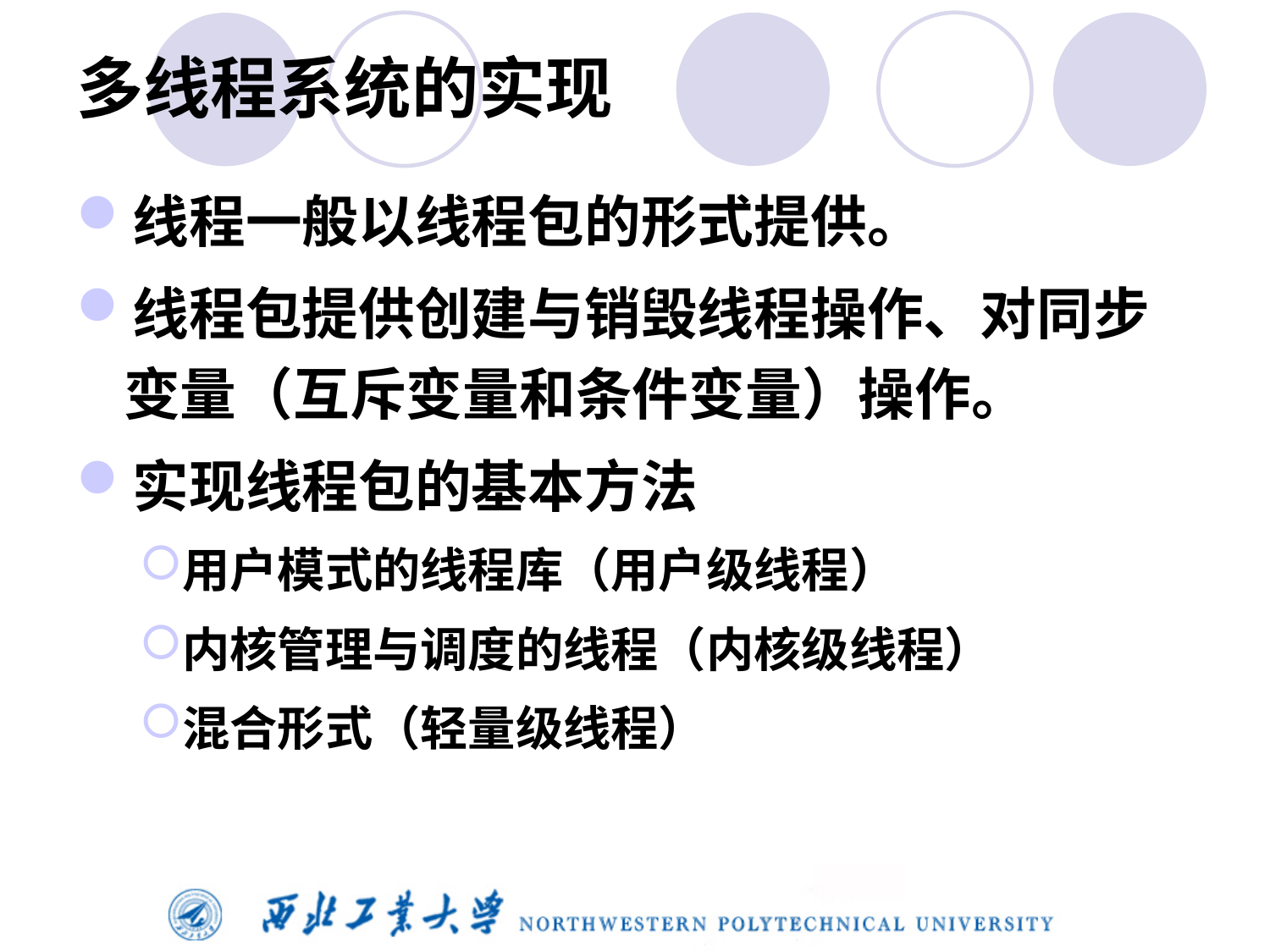

# 多线程系统的实现
线程一般以线程包的形式提供。
线程包提供创建与销毁线程操作、对同步变量（互斥变量和条件变量）操作。
实现线程包的基本方法
用户模式的线程库（用户级线程）
内核管理与调度的线程（内核级线程）
混合形式（轻量级线程）